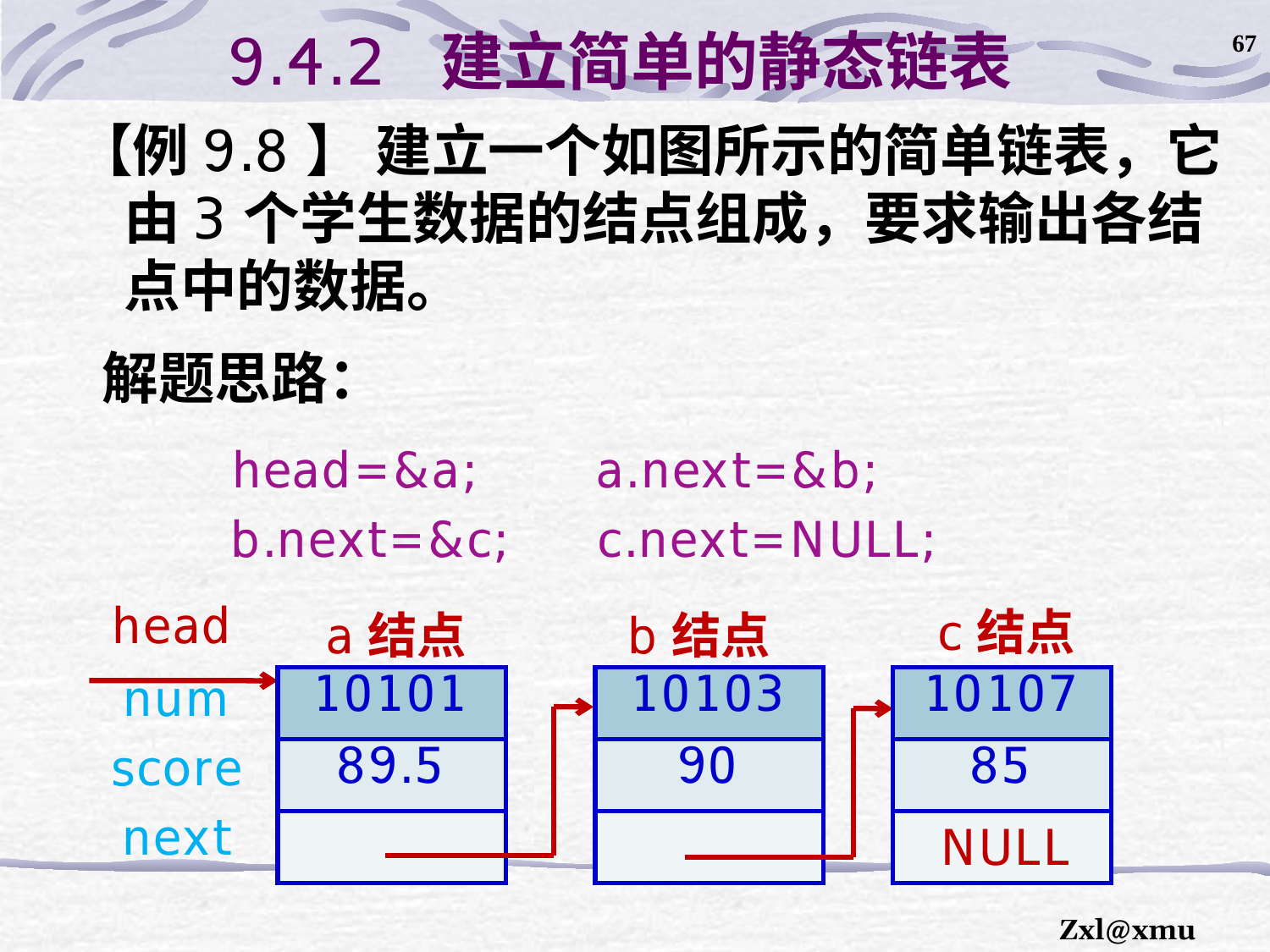

67
# 9.4.2  建立简单的静态链表
【例9.8】 建立一个如图所示的简单链表，它由3个学生数据的结点组成，要求输出各结点中的数据。
解题思路：
head=&a;
a.next=&b;
b.next=&c;
c.next=NULL;
head
c结点
a结点
b结点
num
| 10101 |
| --- |
| 89.5 |
|  |
| 10103 |
| --- |
| 90 |
|  |
| 10107 |
| --- |
| 85 |
|  |
score
next
NULL